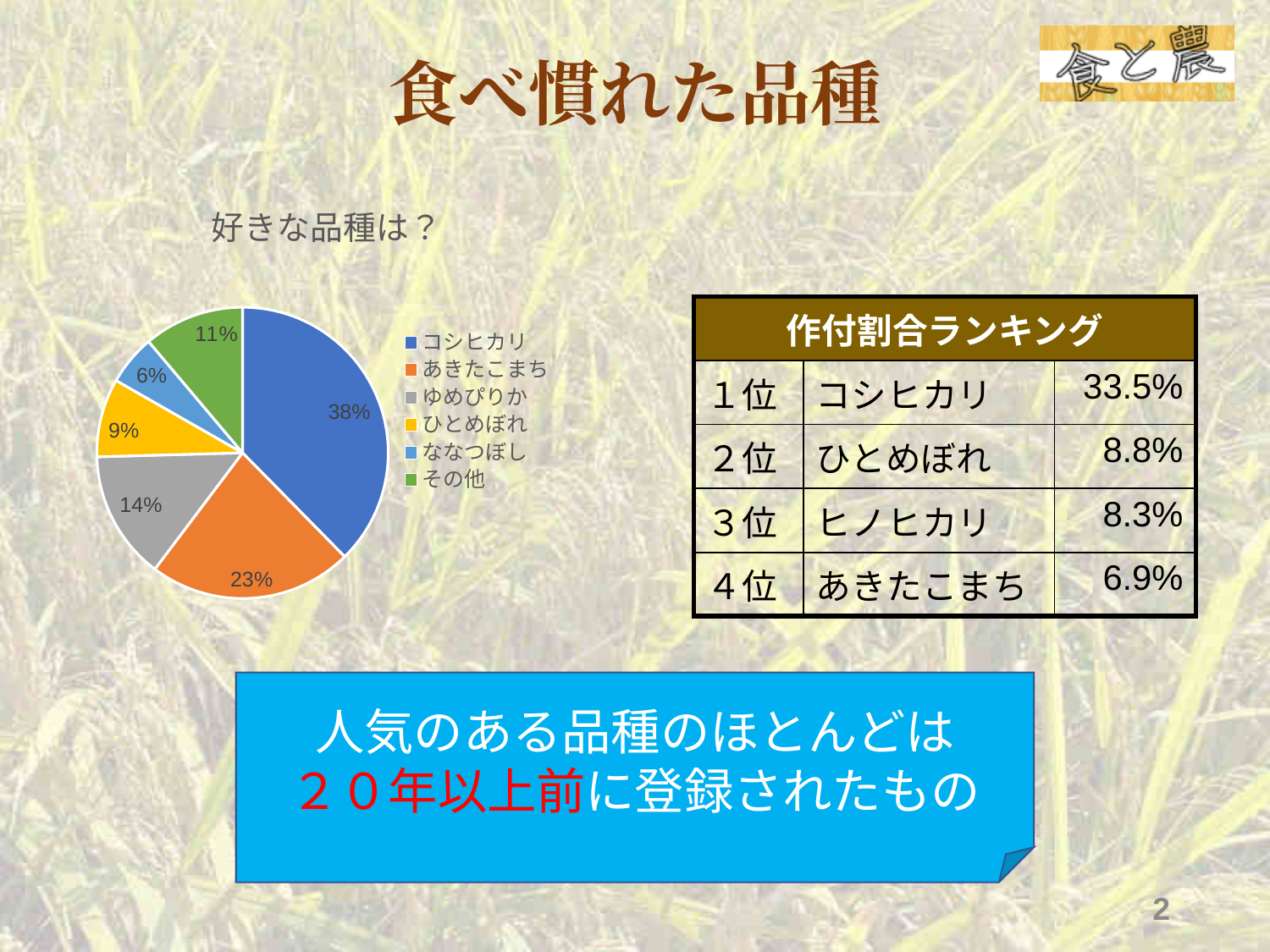

# 食べ慣れた品種

### Chart: 好きな品種は？

| Category | 票数 |
|---|---|
| コシヒカリ | 108.0 |
| あきたこまち | 65.0 |
| ゆめぴりか | 41.0 |
| ひとめぼれ | 25.0 |
| ななつぼし | 16.0 |
| その他 | 32.0 |
| 作付割合ランキング |  |  |
| --- | --- | --- |
| １位 | コシヒカリ | 33.5% |
| ２位 | ひとめぼれ | 8.8% |
| ３位 | ヒノヒカリ | 8.3% |
| ４位 | あきたこまち | 6.9% |
人気のある品種のほとんどは
２０年以上前に登録されたもの
2